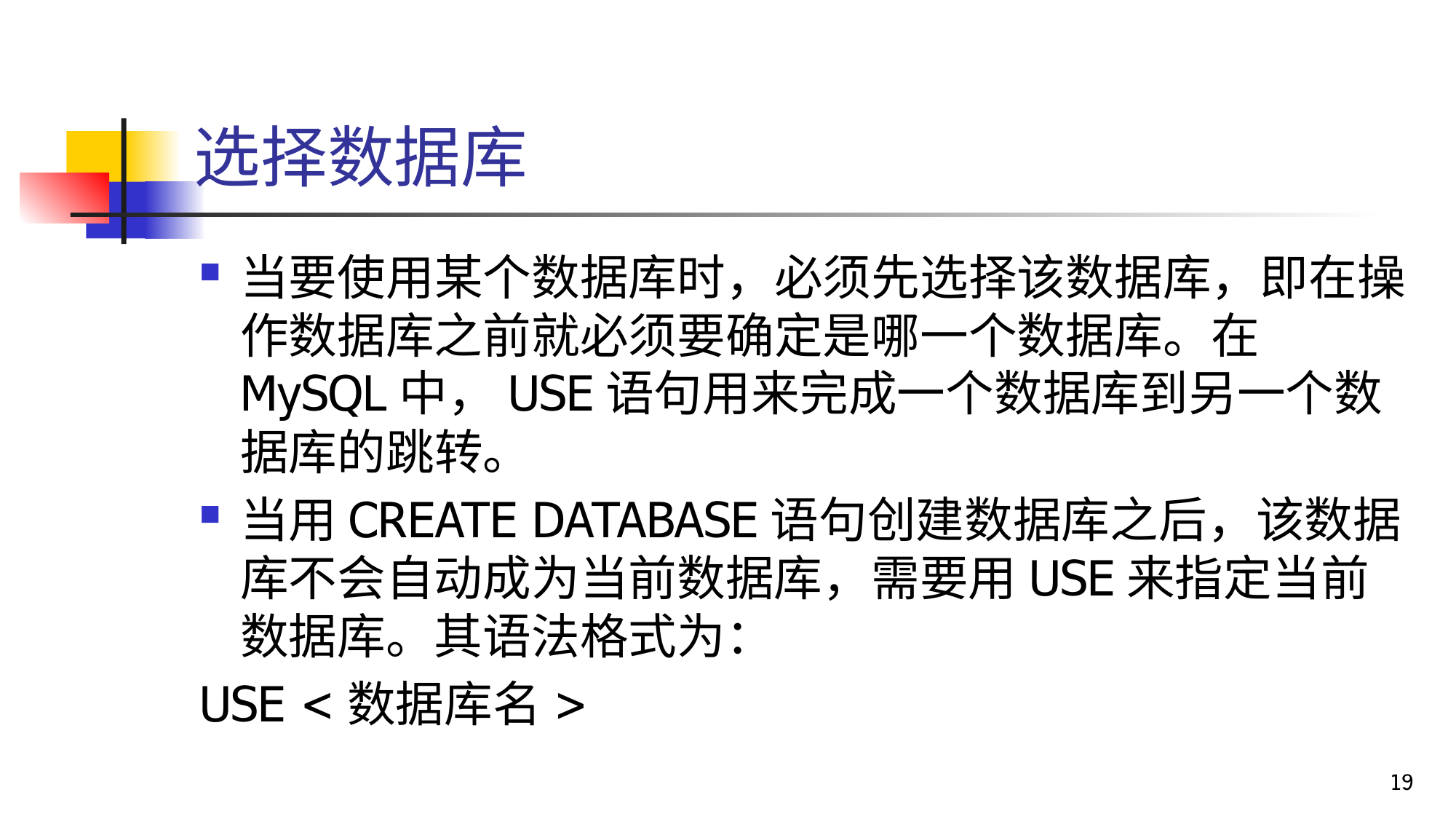

# 选择数据库
当要使用某个数据库时，必须先选择该数据库，即在操作数据库之前就必须要确定是哪一个数据库。在MySQL中，USE语句用来完成一个数据库到另一个数据库的跳转。
当用CREATE DATABASE语句创建数据库之后，该数据库不会自动成为当前数据库，需要用USE来指定当前数据库。其语法格式为：
USE <数据库名>

19